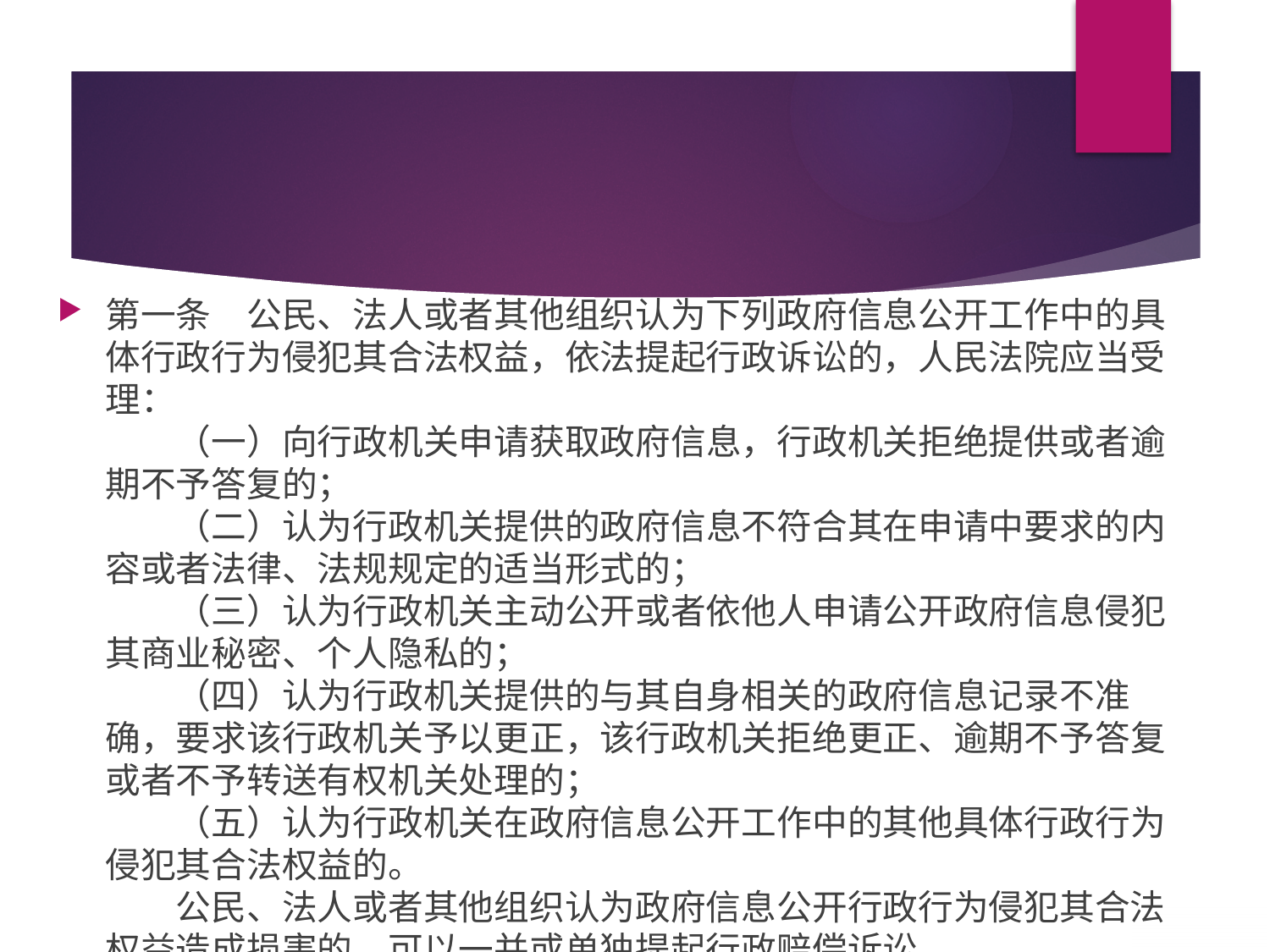

第一条　公民、法人或者其他组织认为下列政府信息公开工作中的具体行政行为侵犯其合法权益，依法提起行政诉讼的，人民法院应当受理：
　　（一）向行政机关申请获取政府信息，行政机关拒绝提供或者逾期不予答复的；
　　（二）认为行政机关提供的政府信息不符合其在申请中要求的内容或者法律、法规规定的适当形式的；
　　（三）认为行政机关主动公开或者依他人申请公开政府信息侵犯其商业秘密、个人隐私的；
　　（四）认为行政机关提供的与其自身相关的政府信息记录不准确，要求该行政机关予以更正，该行政机关拒绝更正、逾期不予答复或者不予转送有权机关处理的；
　　（五）认为行政机关在政府信息公开工作中的其他具体行政行为侵犯其合法权益的。
　　公民、法人或者其他组织认为政府信息公开行政行为侵犯其合法权益造成损害的，可以一并或单独提起行政赔偿诉讼。